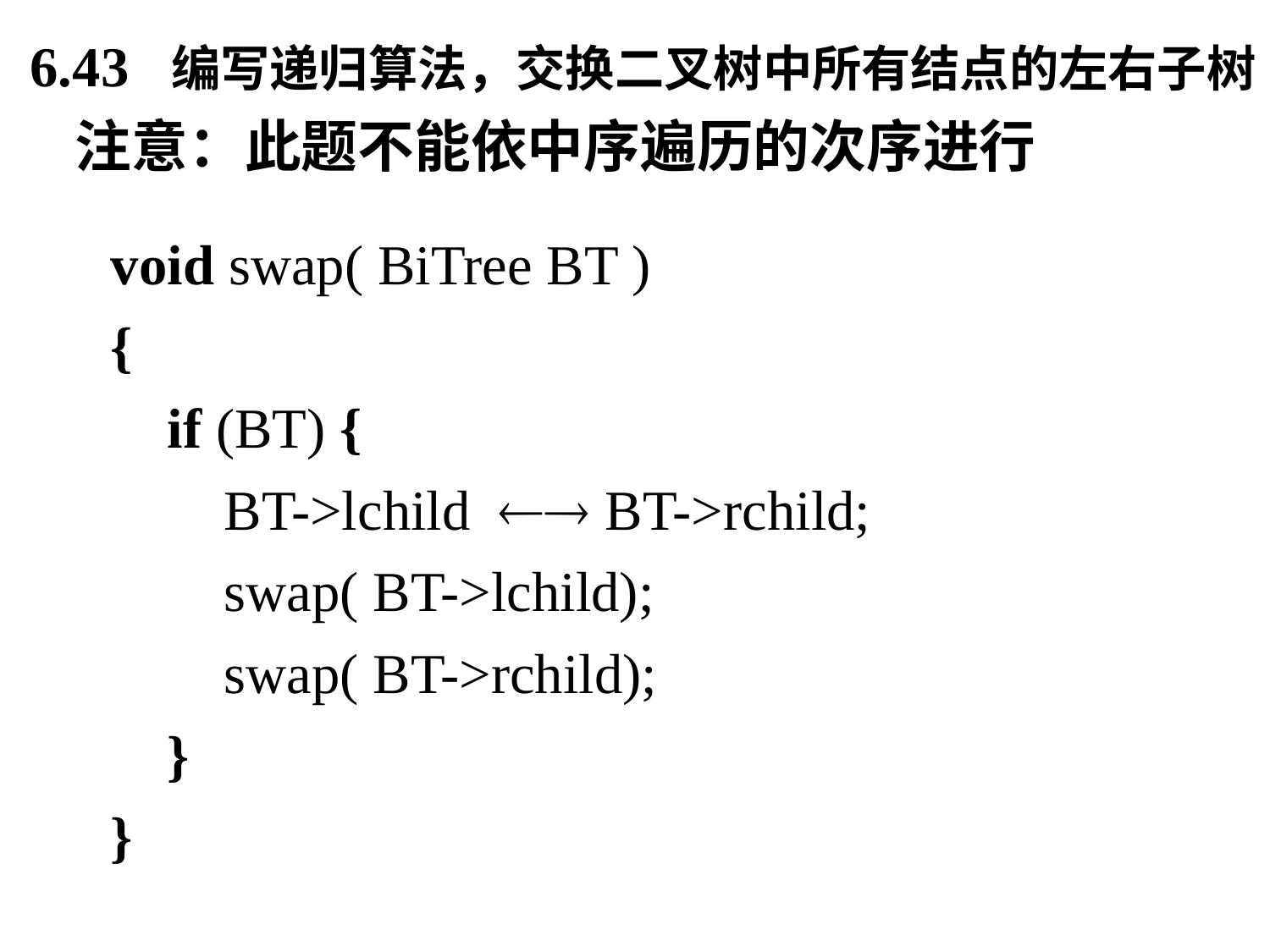

6.43  编写递归算法，交换二叉树中所有结点的左右子树
注意：此题不能依中序遍历的次序进行
void swap( BiTree BT )
{
    if (BT) {
        BT->lchild  ←→ BT->rchild;
        swap( BT->lchild);
        swap( BT->rchild);
    }
}